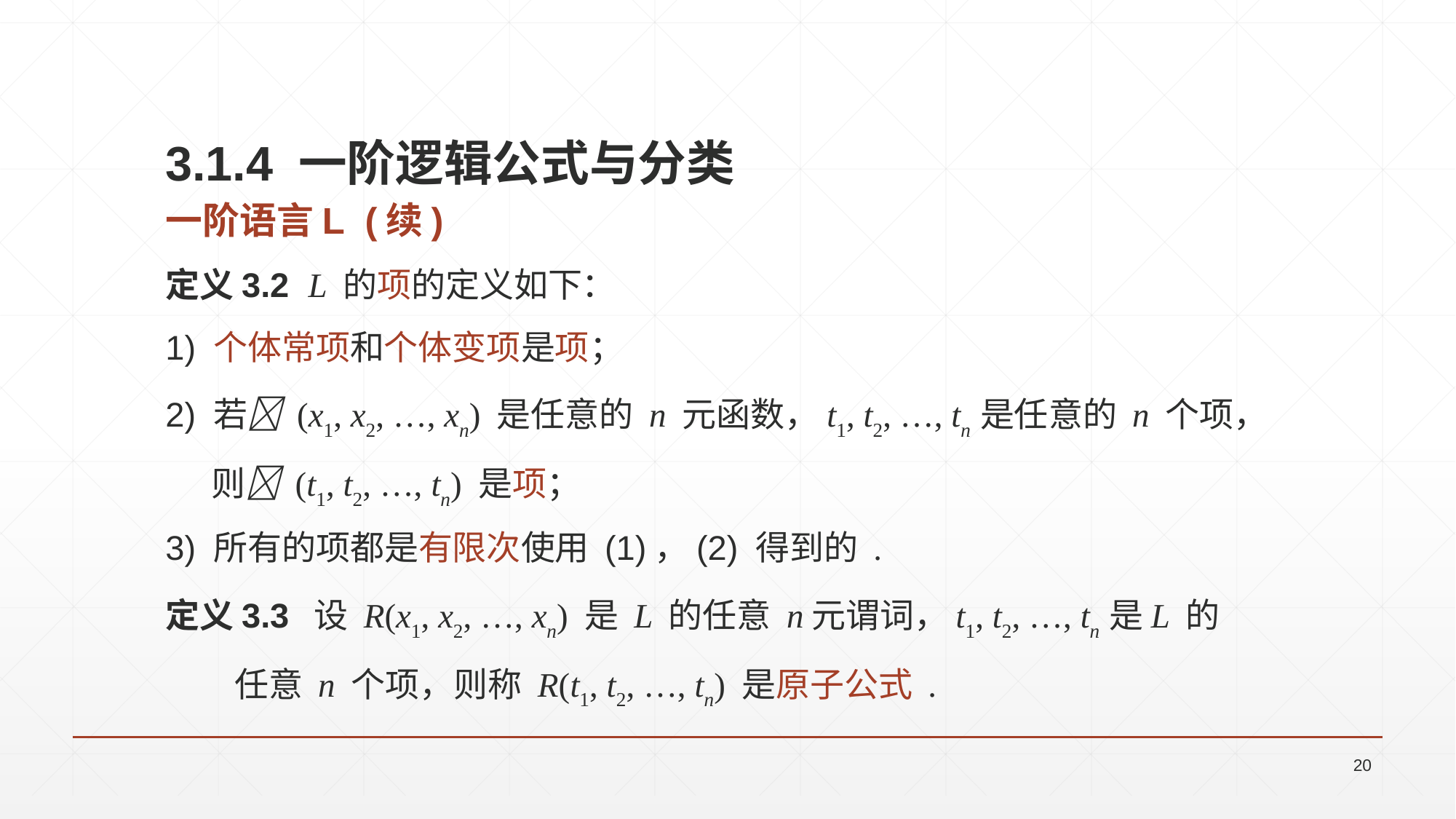

3.1.4 一阶逻辑公式与分类
一阶语言L  (续)
定义3.2  L 的项的定义如下：
1) 个体常项和个体变项是项；
2) 若ϕ (x1, x2, …, xn) 是任意的 n 元函数，t1, t2, …, tn 是任意的 n 个项，
     则ϕ (t1, t2, …, tn) 是项；
3) 所有的项都是有限次使用 (1)，(2) 得到的 .
定义3.3  设 R(x1, x2, …, xn) 是 L 的任意 n元谓词，t1, t2, …, tn 是L 的
        任意 n 个项，则称 R(t1, t2, …, tn) 是原子公式 .
20